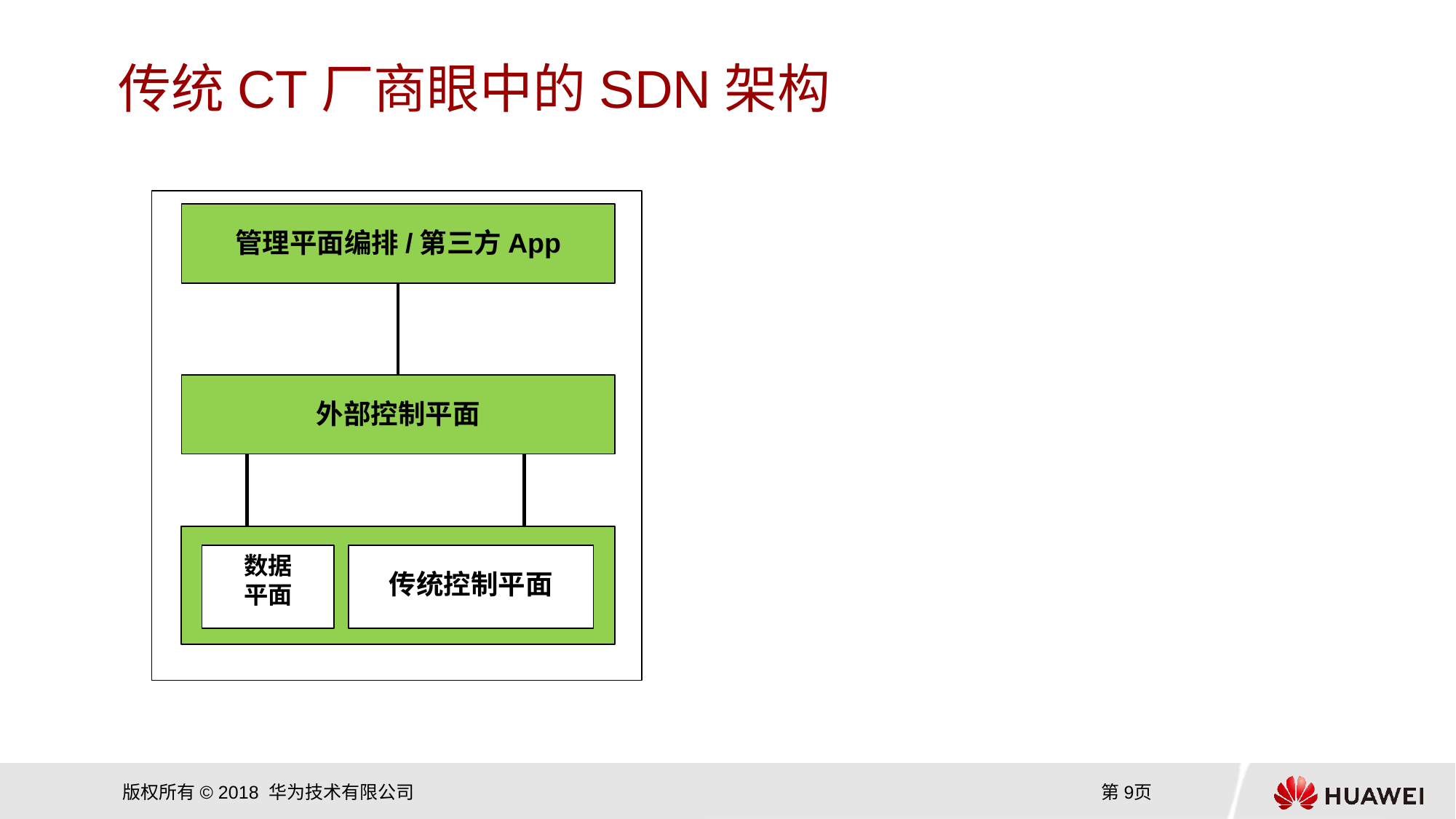

# 传统CT厂商眼中的SDN架构

管理平面编排/第三方App
外部控制平面

数据
平面
传统控制平面